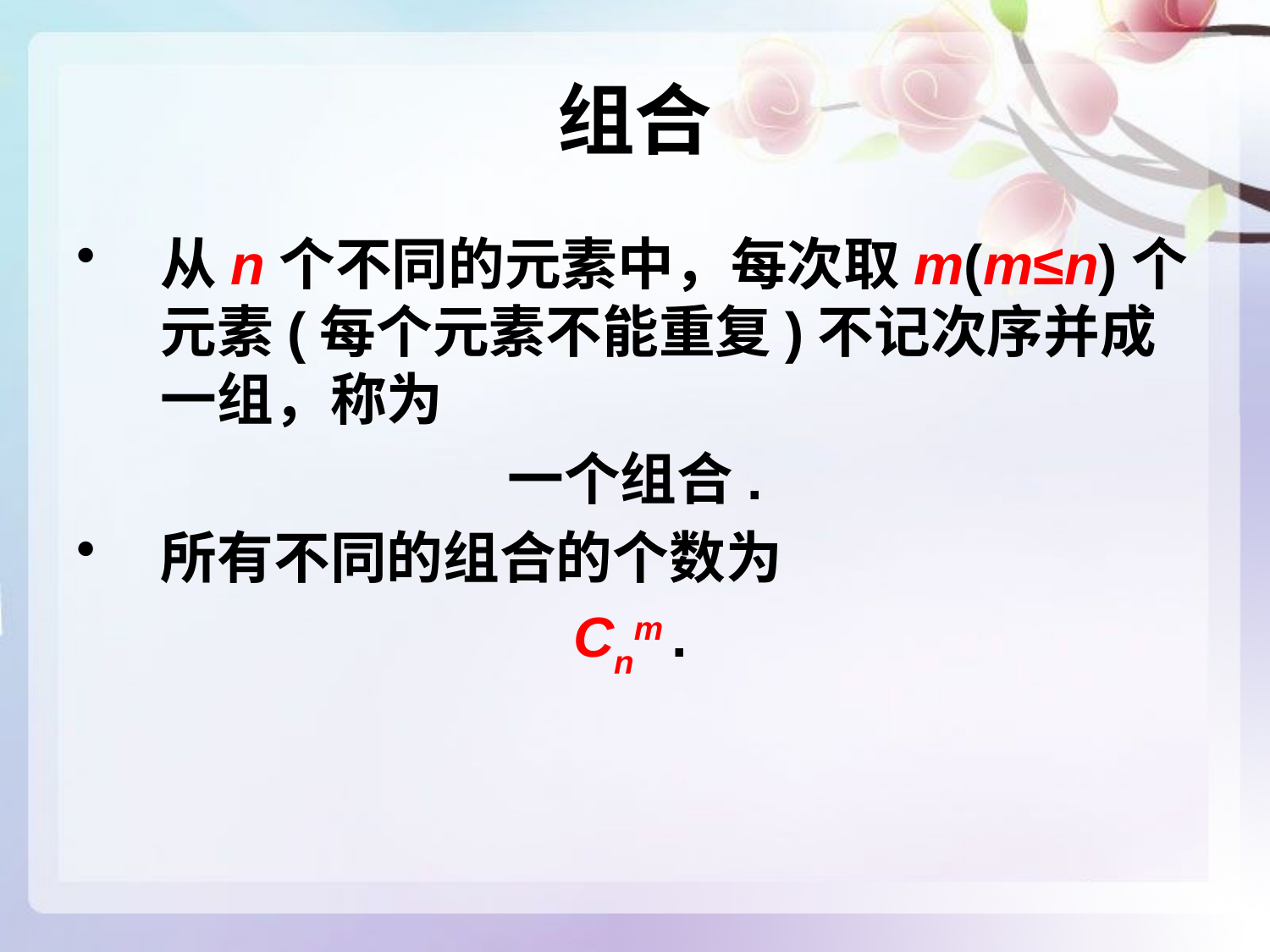

# 组合
从n个不同的元素中，每次取m(m≤n)个元素(每个元素不能重复)不记次序并成一组，称为
一个组合.
所有不同的组合的个数为
Cnm .